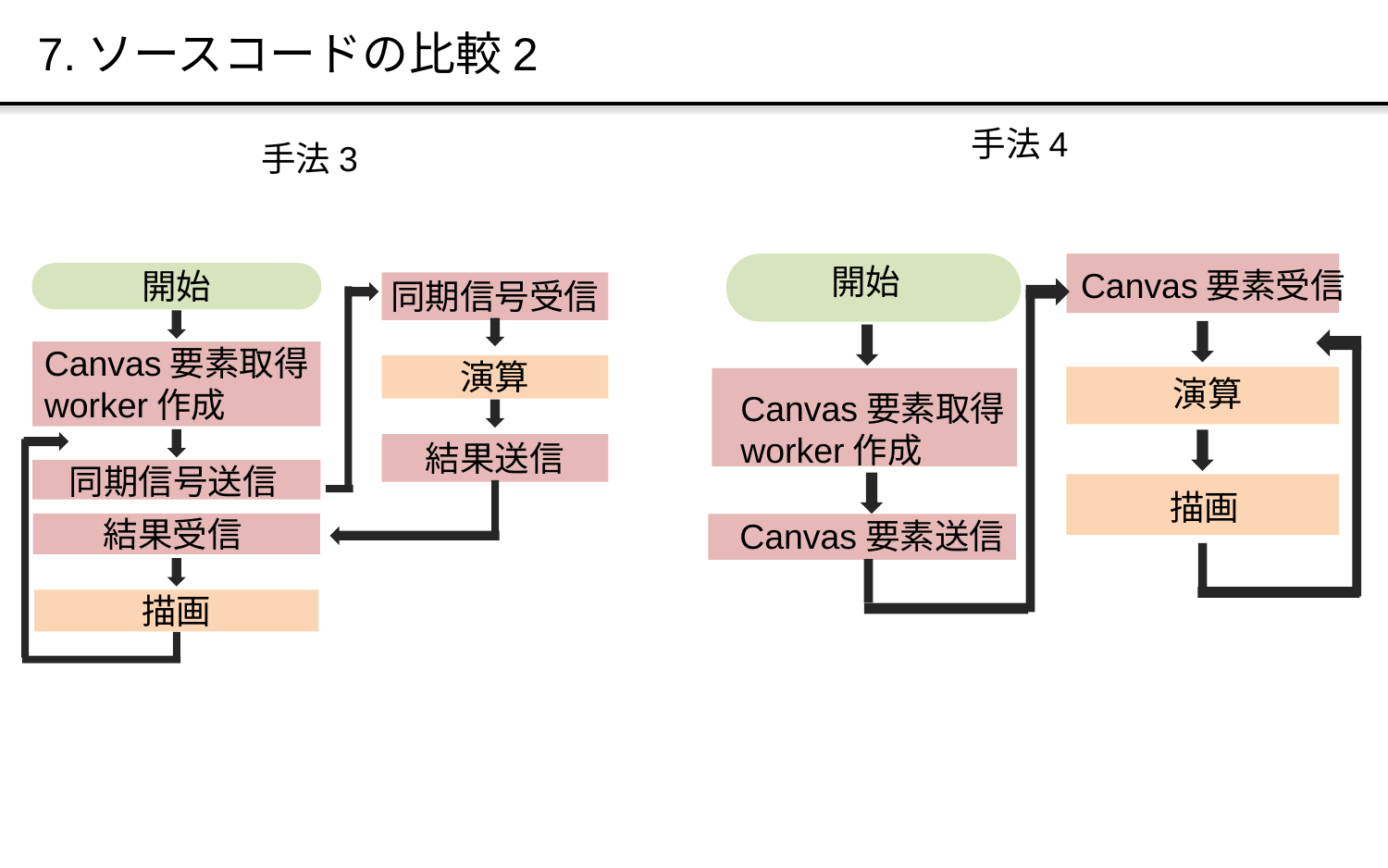

7.ソースコードの比較2
手法4
手法3

開始

Canvas要素受信

演算

Canvas要素取得
worker作成

描画

Canvas要素送信

開始

同期信号受信

Canvas要素取得
worker作成

演算

結果送信

同期信号送信

結果受信

描画